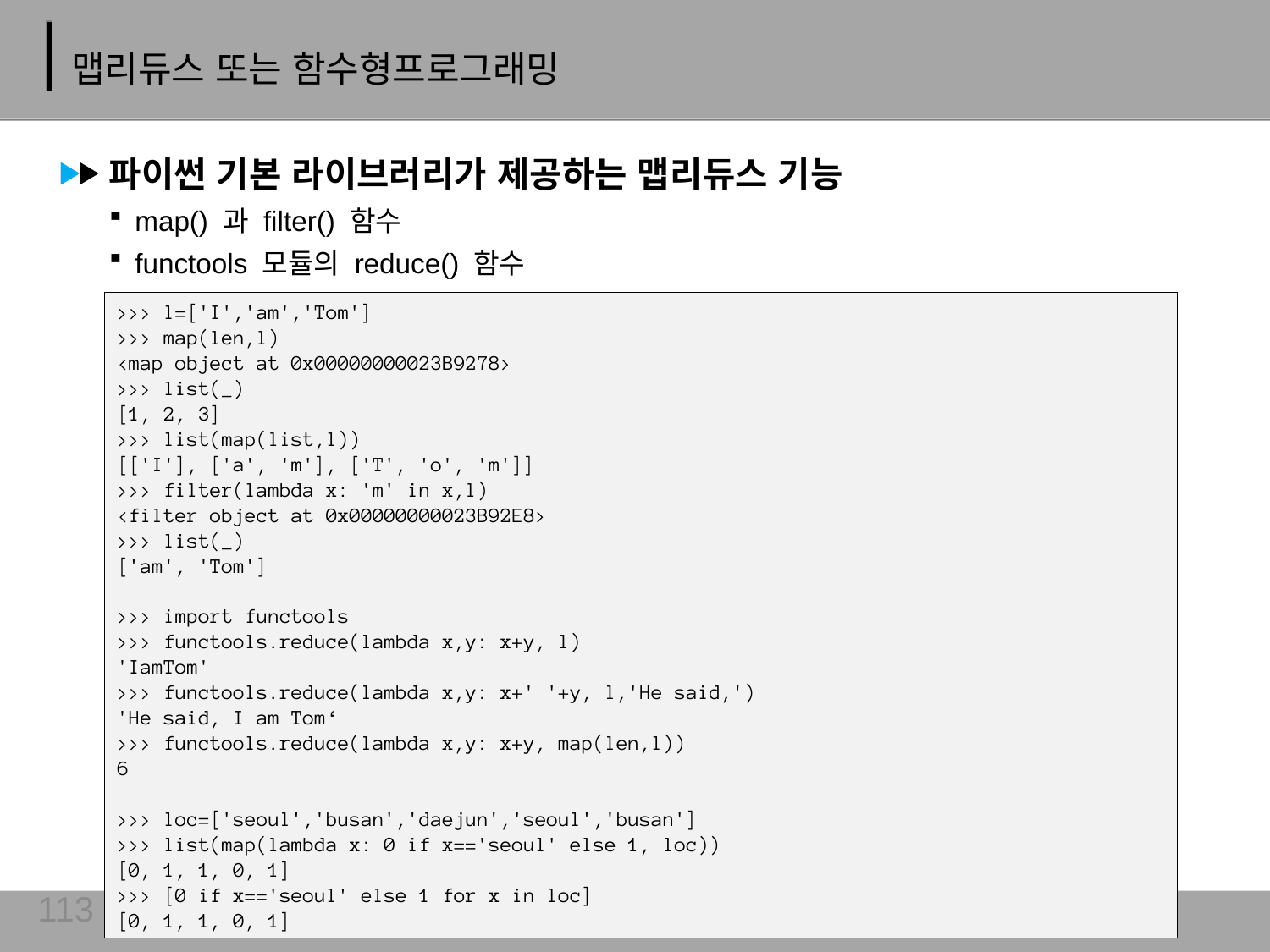

# 맵리듀스 또는 함수형프로그래밍
파이썬 기본 라이브러리가 제공하는 맵리듀스 기능
map() 과 filter() 함수
functools 모듈의 reduce() 함수
>>> l=['I','am','Tom']
>>> map(len,l)
<map object at 0x00000000023B9278>
>>> list(_)
[1, 2, 3]
>>> list(map(list,l))
[['I'], ['a', 'm'], ['T', 'o', 'm']]
>>> filter(lambda x: 'm' in x,l)
<filter object at 0x00000000023B92E8>
>>> list(_)
['am', 'Tom']

>>> import functools
>>> functools.reduce(lambda x,y: x+y, l)
'IamTom'
>>> functools.reduce(lambda x,y: x+' '+y, l,'He said,')
'He said, I am Tom‘
>>> functools.reduce(lambda x,y: x+y, map(len,l))
6

>>> loc=['seoul','busan','daejun','seoul','busan']
>>> list(map(lambda x: 0 if x=='seoul' else 1, loc))
[0, 1, 1, 0, 1]
>>> [0 if x=='seoul' else 1 for x in loc]
[0, 1, 1, 0, 1]
113